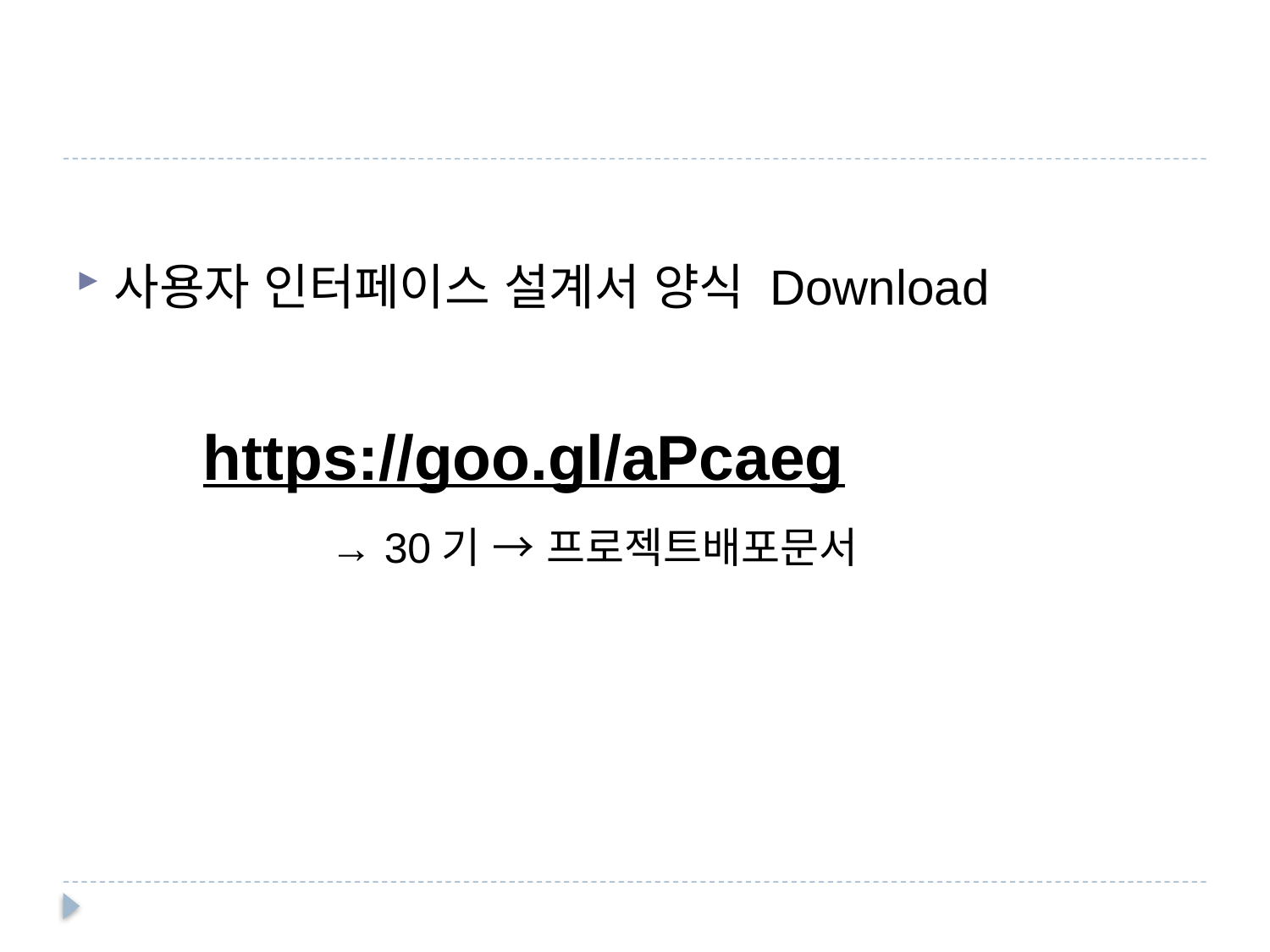

사용자 인터페이스 설계서 양식 Download

	https://goo.gl/aPcaeg
		→ 30기 → 프로젝트배포문서